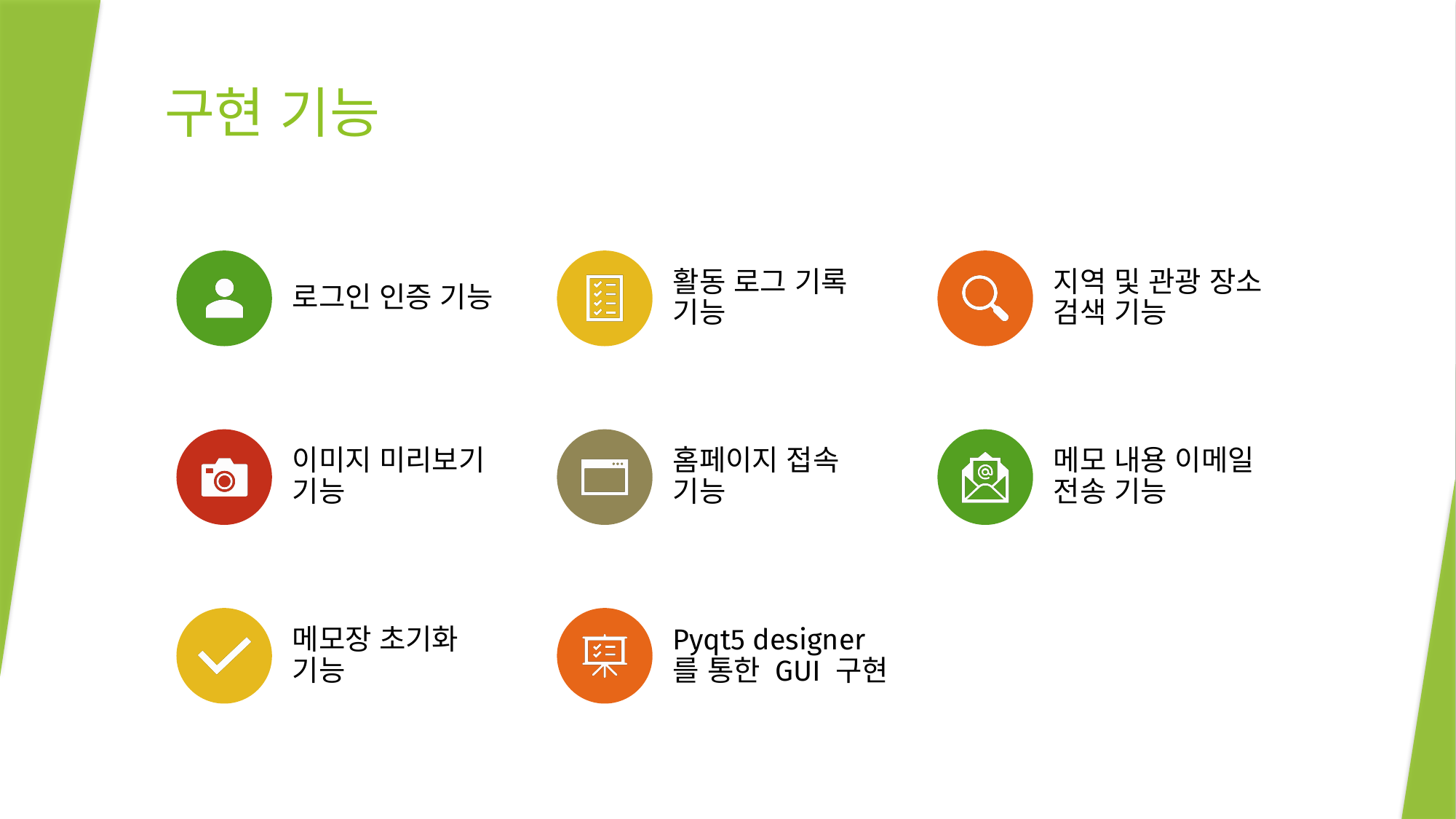

# 구현 기능
로그인 인증 기능
활동 로그 기록 기능
지역 및 관광 장소 검색 기능
이미지 미리보기 기능
홈페이지 접속 기능
메모 내용 이메일 전송 기능
메모장 초기화 기능
Pyqt5 designer를 통한 GUI 구현